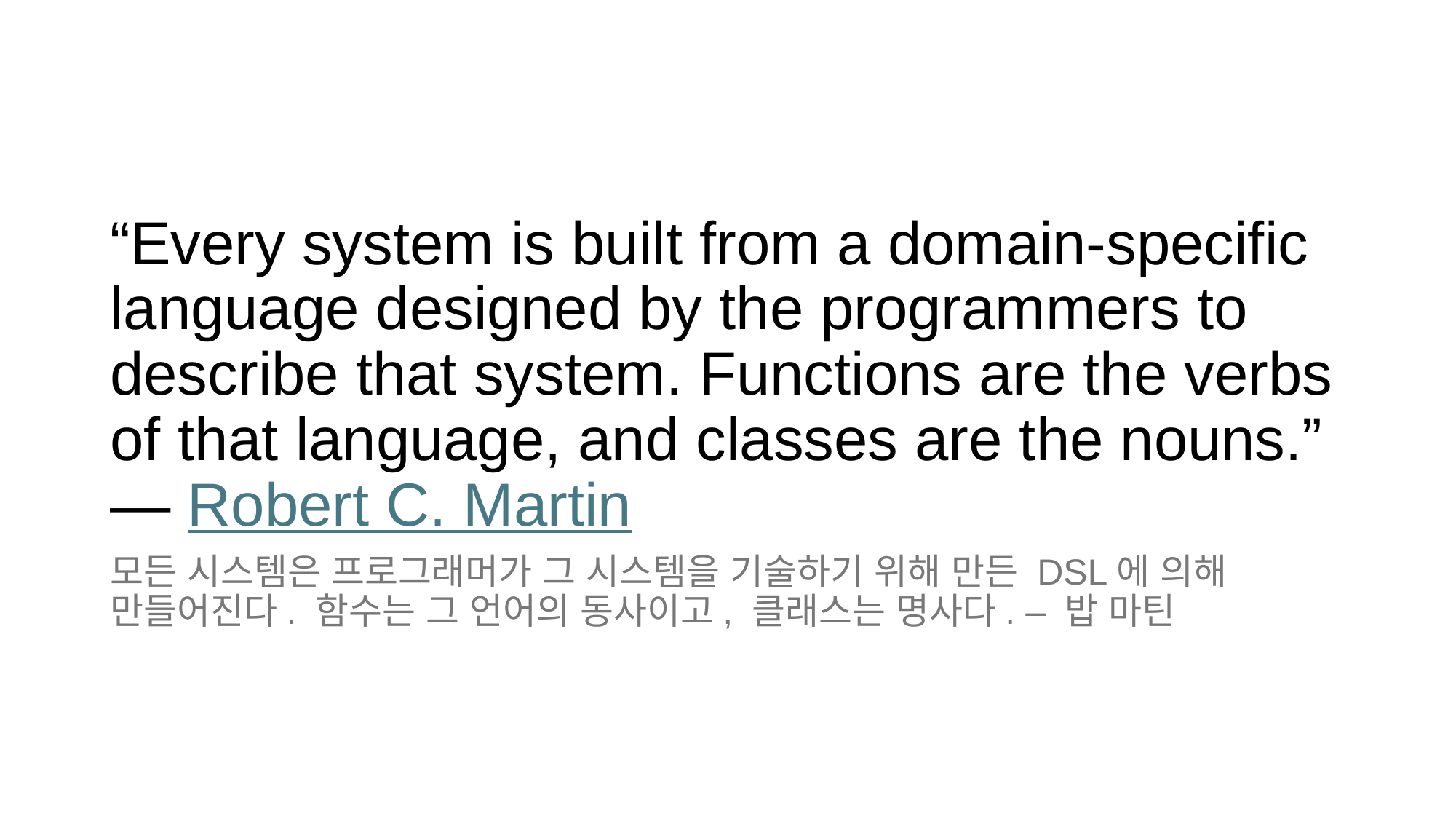

# “Every system is built from a domain-specific language designed by the programmers to describe that system. Functions are the verbs of that language, and classes are the nouns.” — Robert C. Martin
모든 시스템은 프로그래머가 그 시스템을 기술하기 위해 만든 DSL에 의해 만들어진다. 함수는 그 언어의 동사이고, 클래스는 명사다. – 밥 마틴